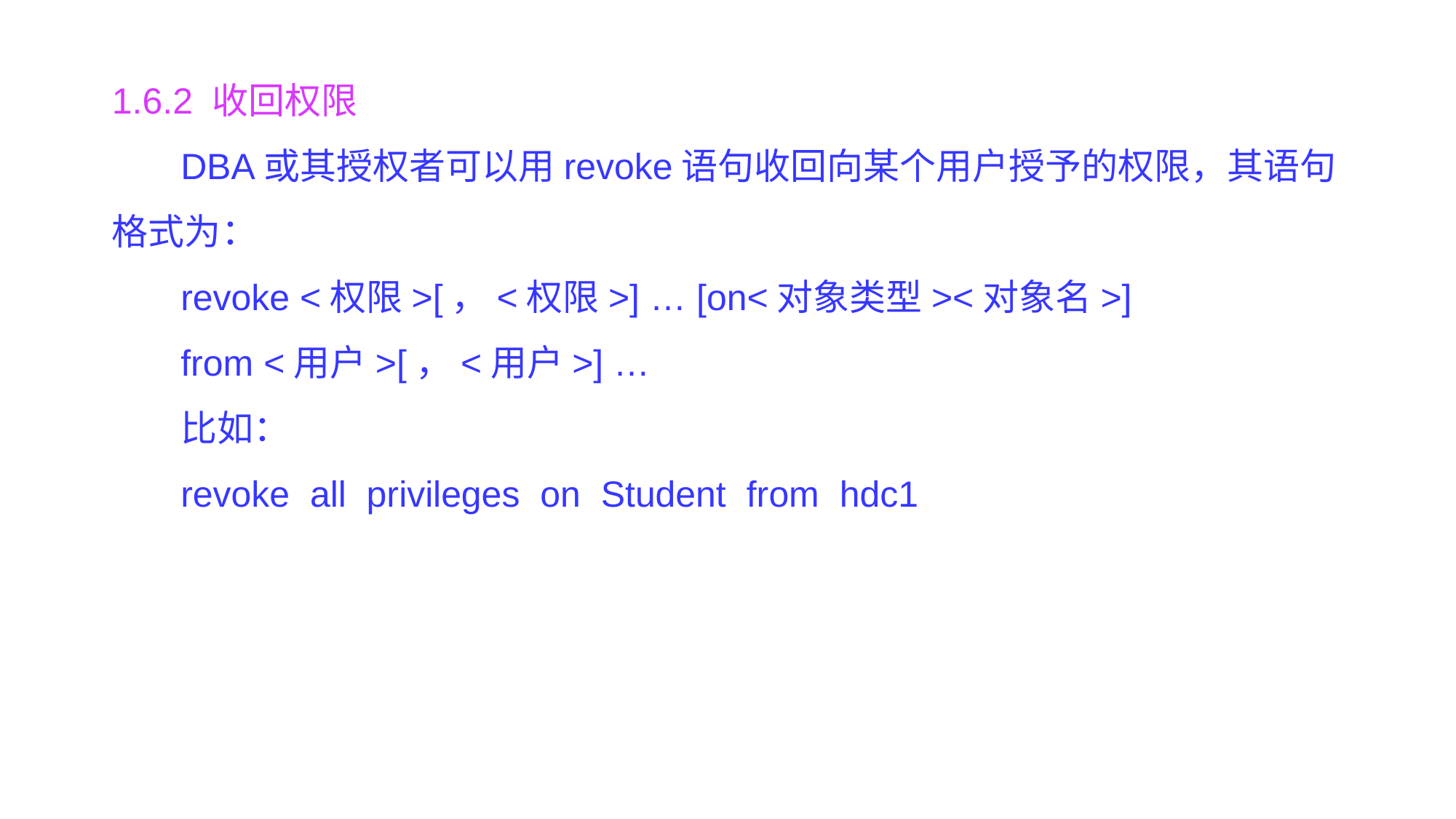

1.6.2 收回权限
DBA或其授权者可以用revoke语句收回向某个用户授予的权限，其语句格式为：
revoke <权限>[，<权限>] … [on<对象类型><对象名>]
from <用户>[，<用户>] …
比如：
revoke  all  privileges  on  Student  from  hdc1